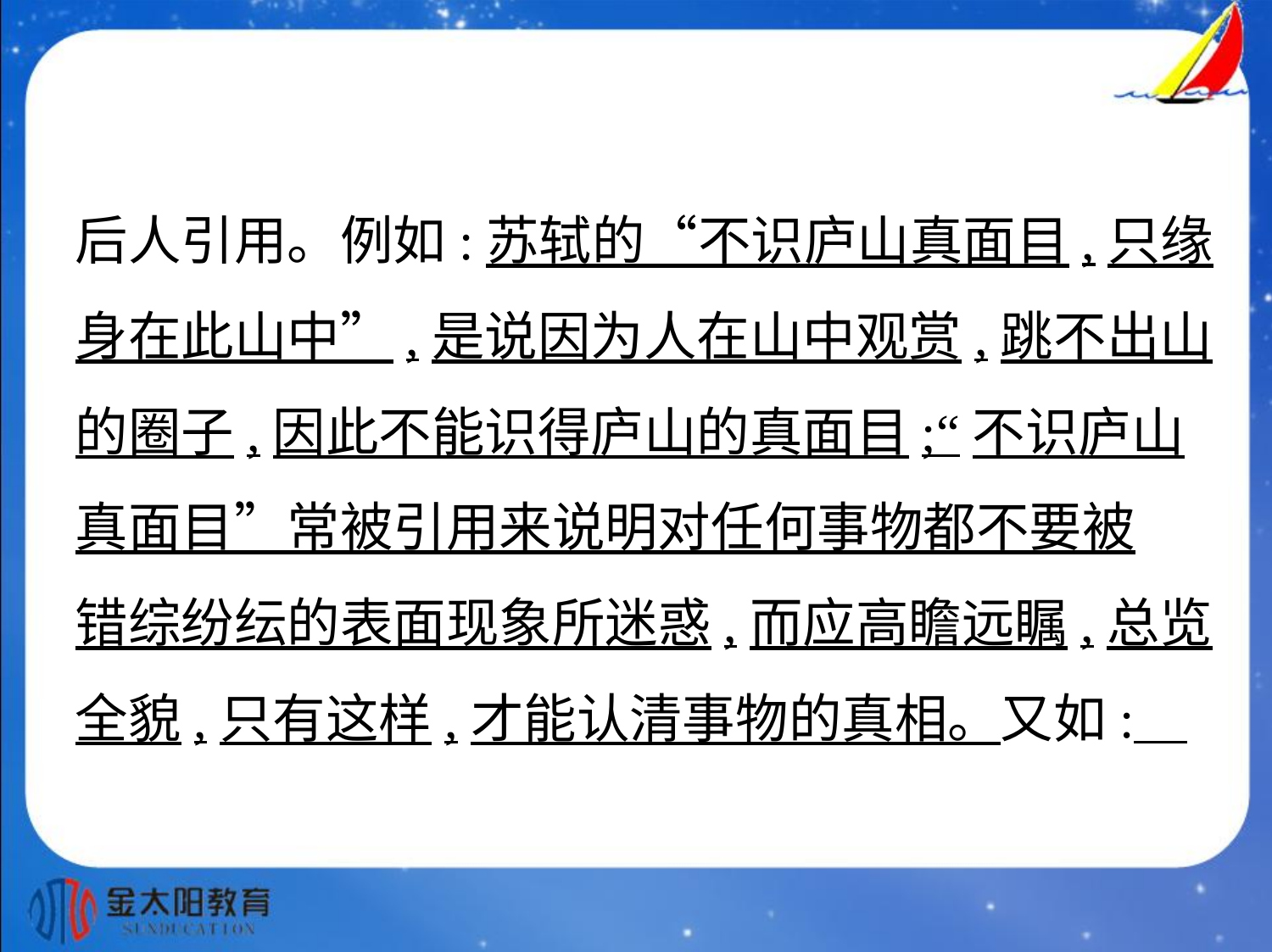

后人引用。例如:苏轼的“不识庐山真面目,只缘
身在此山中”,是说因为人在山中观赏,跳不出山
的圈子,因此不能识得庐山的真面目;“不识庐山
真面目”常被引用来说明对任何事物都不要被
错综纷纭的表面现象所迷惑,而应高瞻远瞩,总览
全貌,只有这样,才能认清事物的真相。又如: